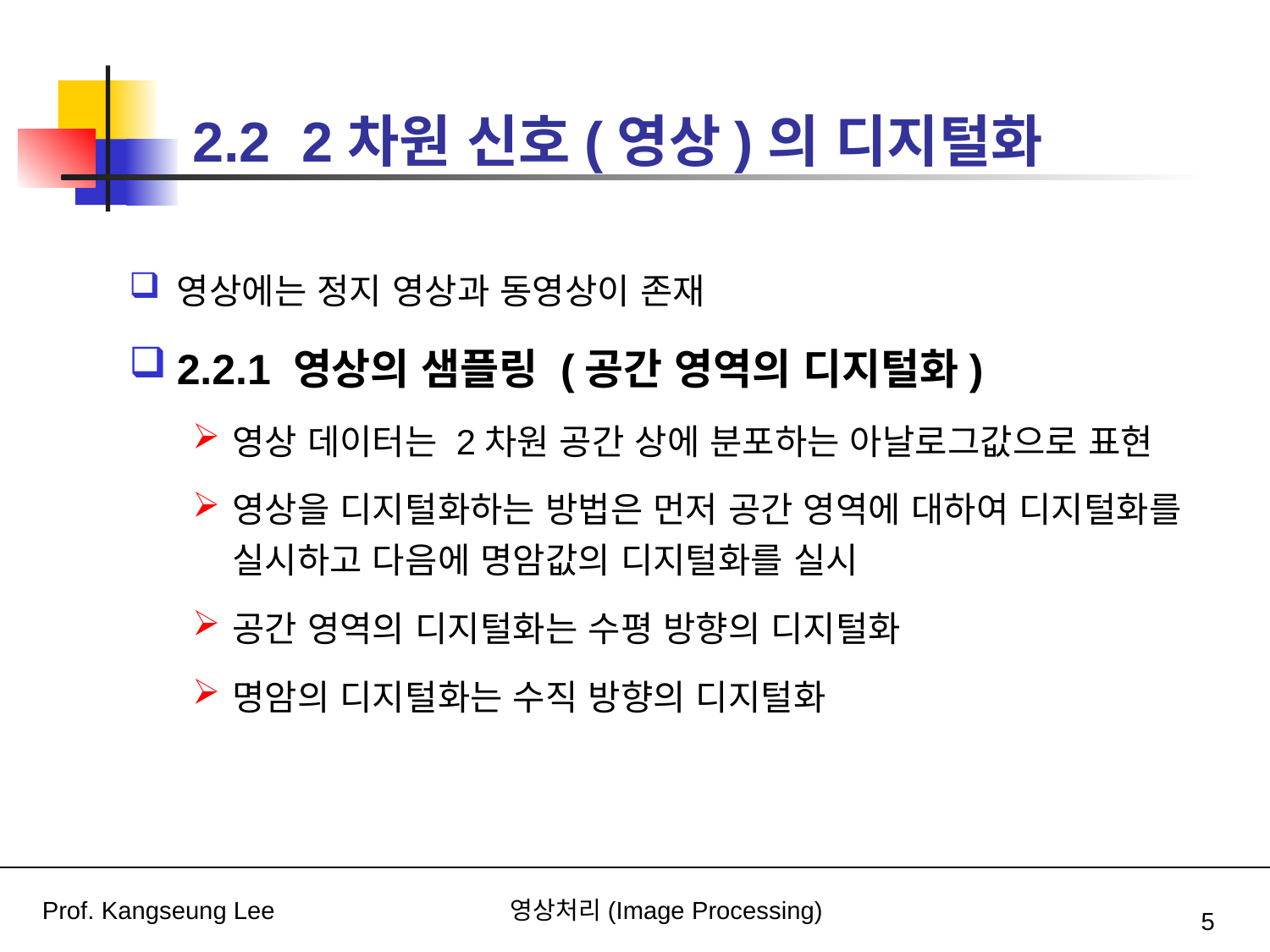

# 2.2  2차원 신호(영상)의 디지털화
영상에는 정지 영상과 동영상이 존재
2.2.1 영상의 샘플링 (공간 영역의 디지털화)
영상 데이터는 2차원 공간 상에 분포하는 아날로그값으로 표현
영상을 디지털화하는 방법은 먼저 공간 영역에 대하여 디지털화를 실시하고 다음에 명암값의 디지털화를 실시
공간 영역의 디지털화는 수평 방향의 디지털화
명암의 디지털화는 수직 방향의 디지털화

5

Prof. Kangseung Lee